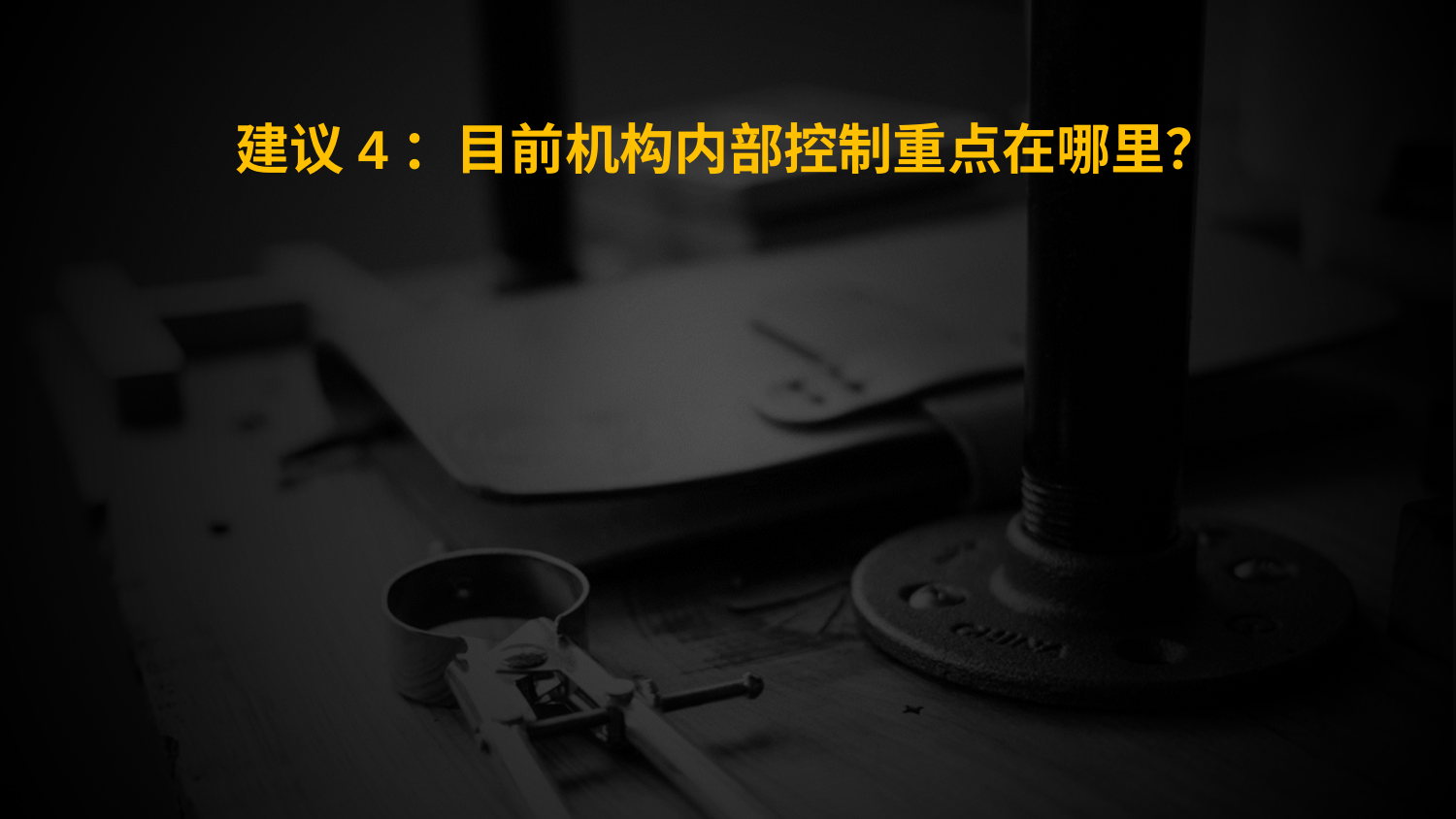

建议4：目前机构内部控制重点在哪里？

卫生材料领用消耗

非治疗性辅助用药
检验科试剂清洗液领用

内部
控制

固定资产归属管理
低值易耗办公用品领用消耗